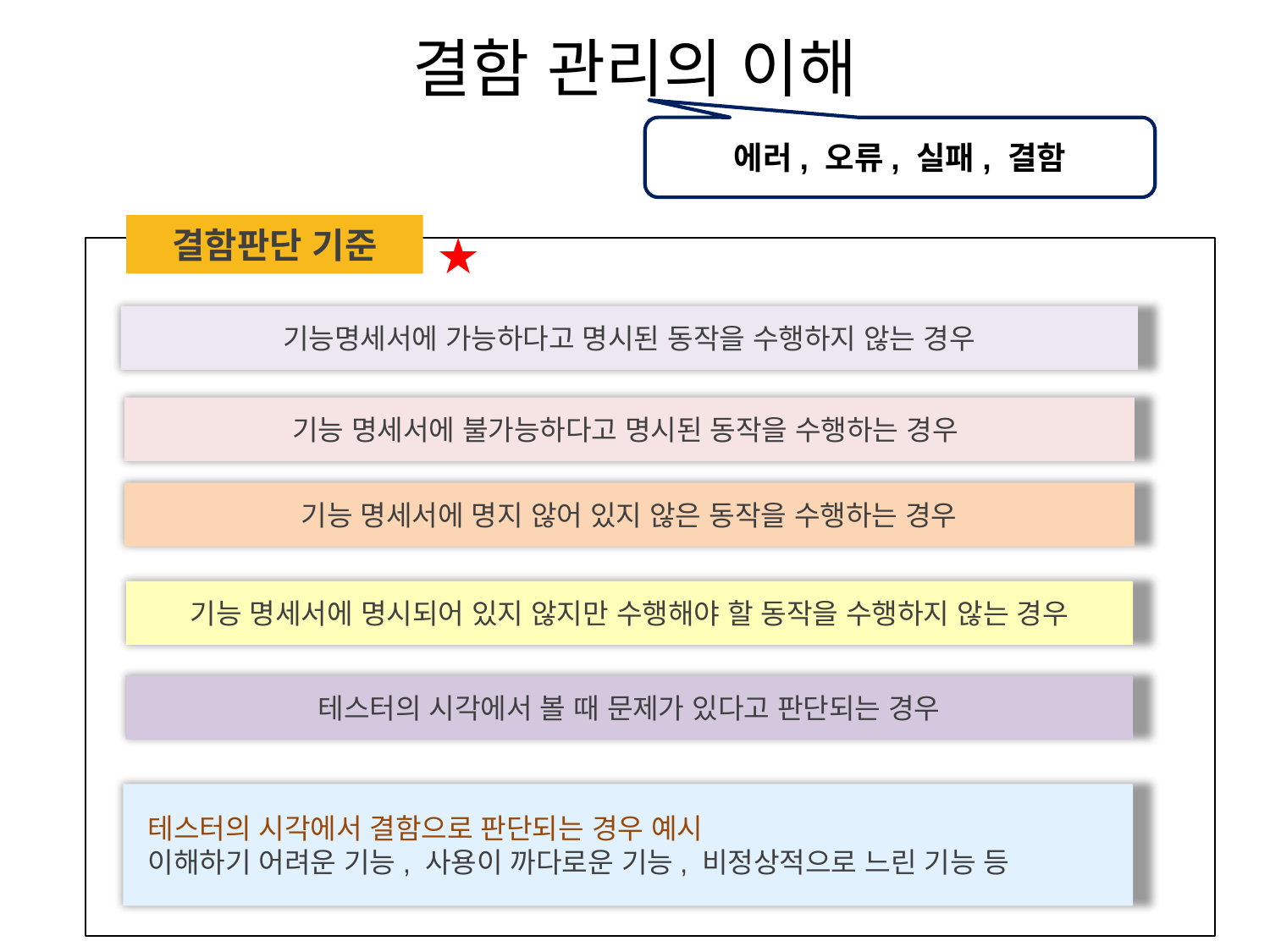

# 결함 관리의 이해
에러, 오류, 실패, 결함
결함판단 기준
★

기능명세서에 가능하다고 명시된 동작을 수행하지 않는 경우
기능 명세서에 불가능하다고 명시된 동작을 수행하는 경우
기능 명세서에 명지 않어 있지 않은 동작을 수행하는 경우
기능 명세서에 명시되어 있지 않지만 수행해야 할 동작을 수행하지 않는 경우
테스터의 시각에서 볼 때 문제가 있다고 판단되는 경우
테스터의 시각에서 결함으로 판단되는 경우 예시
이해하기 어려운 기능, 사용이 까다로운 기능, 비정상적으로 느린 기능 등